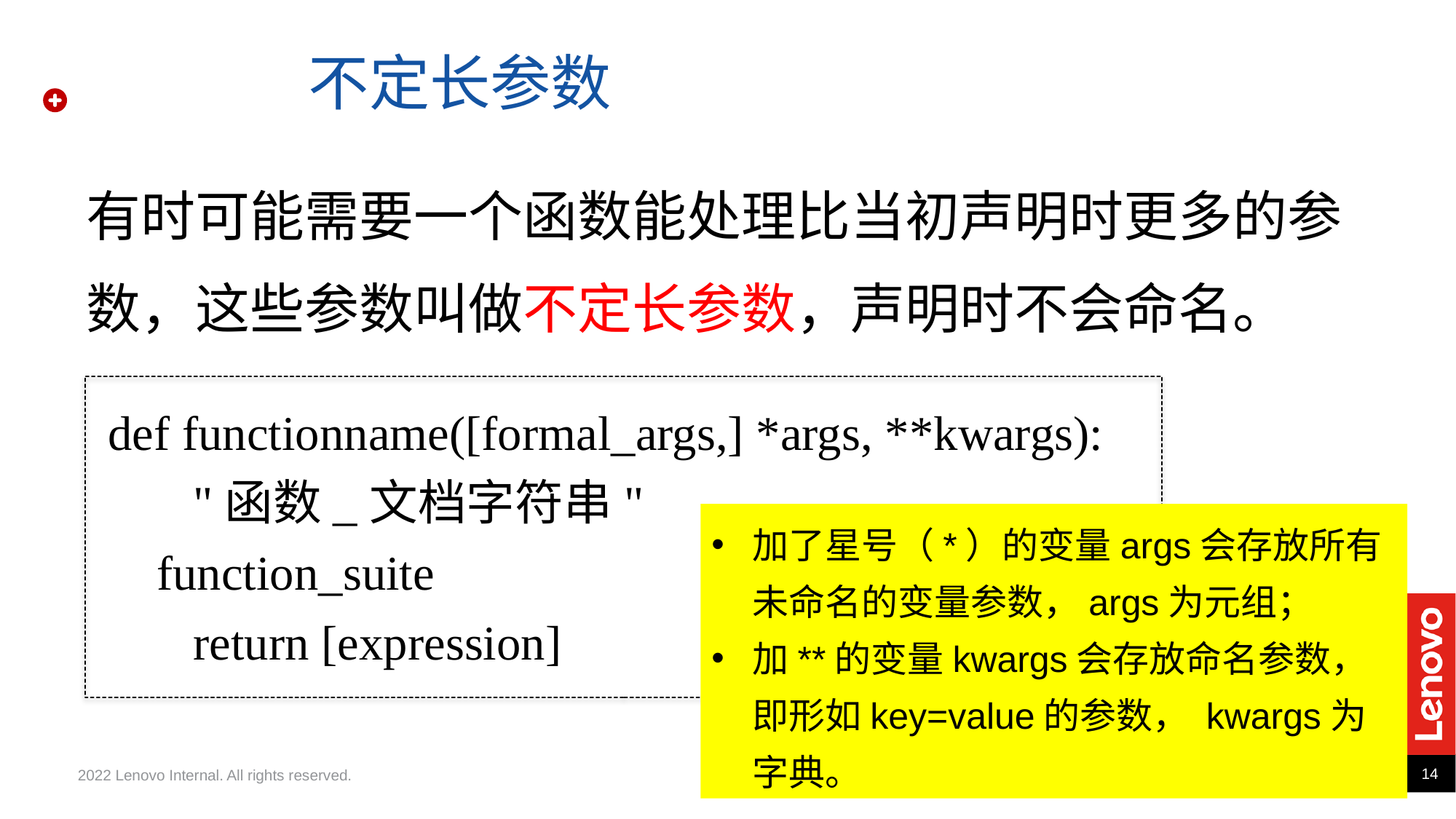

不定长参数
有时可能需要一个函数能处理比当初声明时更多的参数，这些参数叫做不定长参数，声明时不会命名。

def functionname([formal_args,] *args, **kwargs):
       "函数_文档字符串"
    function_suite
       return [expression]
加了星号（*）的变量args会存放所有未命名的变量参数，args为元组；
加**的变量kwargs会存放命名参数，即形如key=value的参数， kwargs为字典。